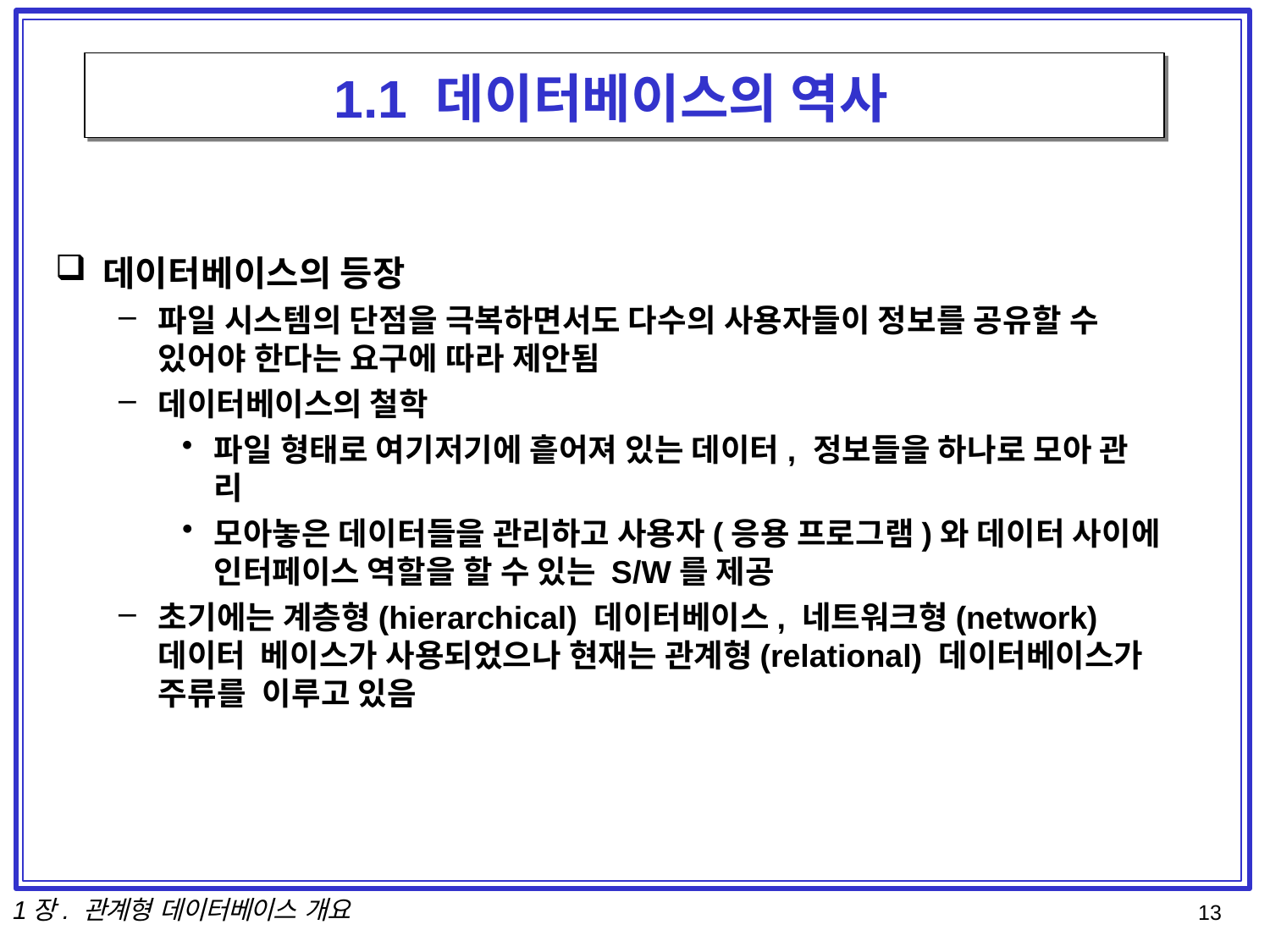

# 1.1 데이터베이스의 역사
데이터베이스의 등장
파일 시스템의 단점을 극복하면서도 다수의 사용자들이 정보를 공유할 수  있어야 한다는 요구에 따라 제안됨
데이터베이스의 철학
파일 형태로 여기저기에 흩어져 있는 데이터, 정보들을 하나로 모아 관
리
모아놓은 데이터들을 관리하고 사용자(응용 프로그램)와 데이터 사이에  인터페이스 역할을 할 수 있는 S/W를 제공
초기에는 계층형(hierarchical) 데이터베이스, 네트워크형(network) 데이터  베이스가 사용되었으나 현재는 관계형(relational) 데이터베이스가 주류를  이루고 있음
1장. 관계형 데이터베이스 개요
13